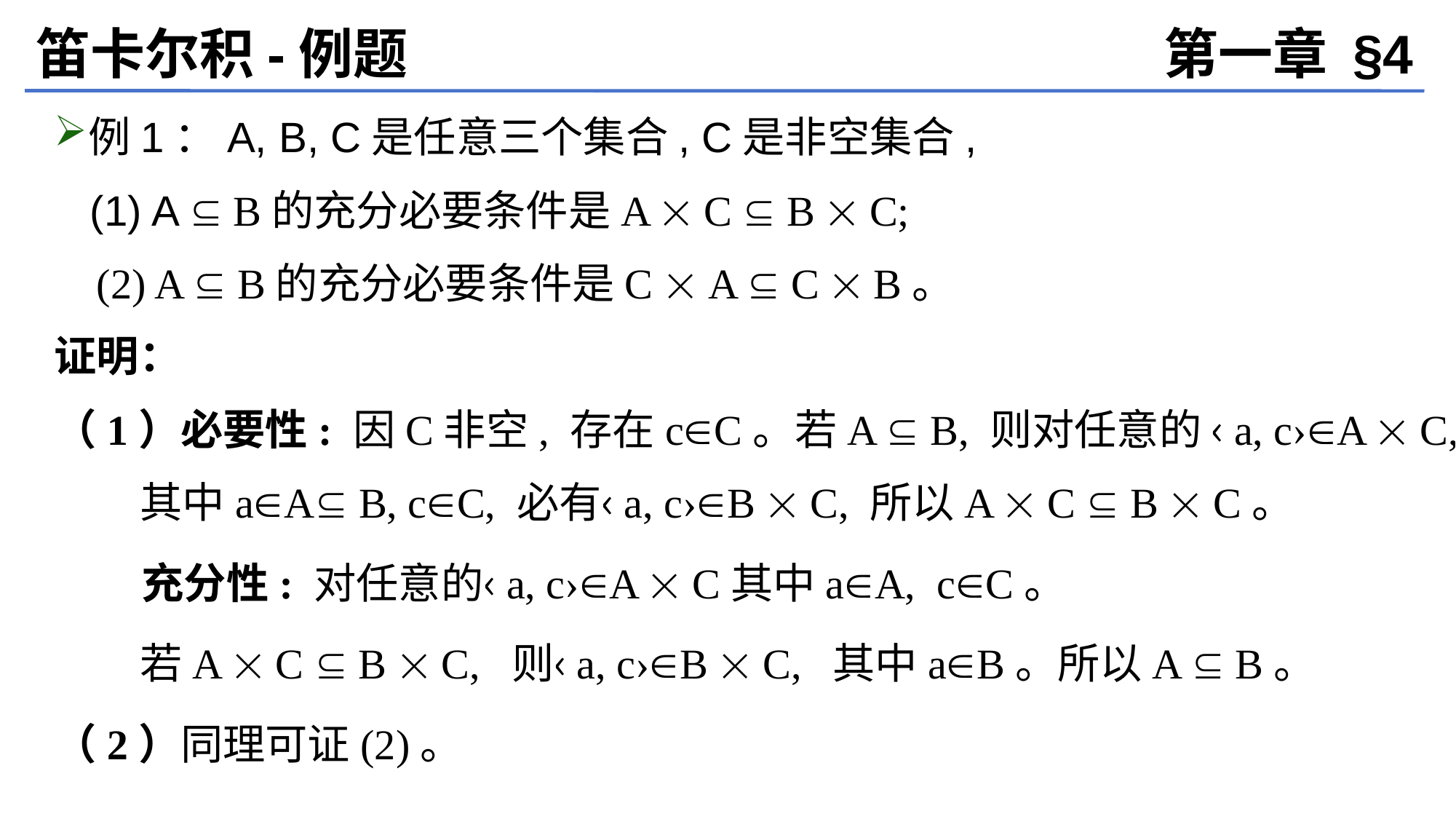

笛卡尔积-例题
第一章 §4
例1：A, B, C是任意三个集合, C是非空集合,
   (1) A ⊆ B的充分必要条件是A × C ⊆ B × C;
    (2) A ⊆ B的充分必要条件是C × A ⊆ C × B。
证明：
（1）必要性: 因C非空, 存在c∈C。若A ⊆ B, 则对任意的 ‹a, c›∈A × C,
        其中a∈A⊆ B, c∈C, 必有‹a, c›∈B × C, 所以A × C ⊆ B × C。
        充分性: 对任意的‹a, c›∈A × C其中a∈A,  c∈C。
        若A × C ⊆ B × C,  则‹a, c›∈B × C,  其中a∈B。所以A ⊆ B。
（2）同理可证(2)。